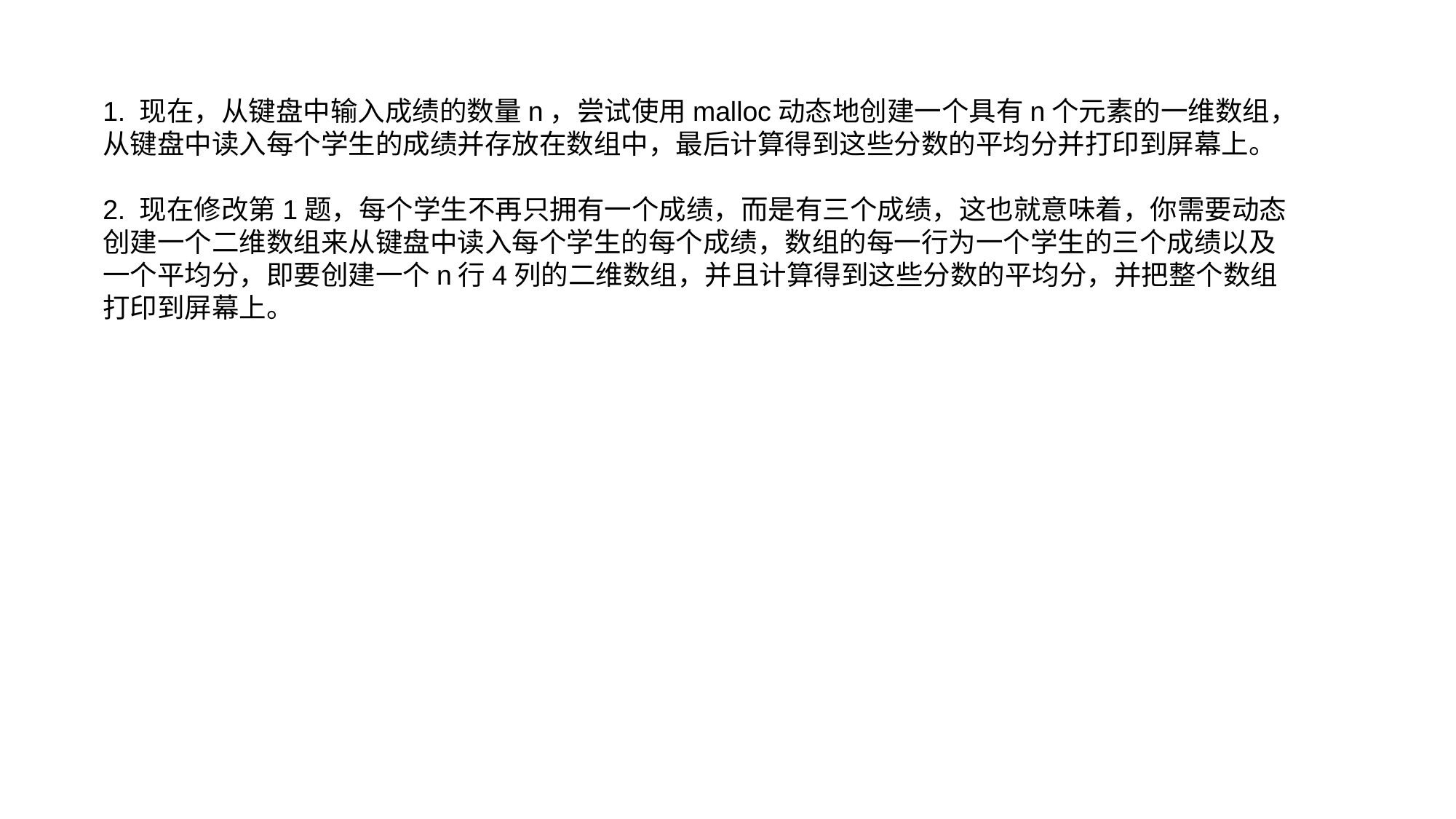

1. 现在，从键盘中输入成绩的数量n，尝试使用malloc动态地创建一个具有n个元素的一维数组，从键盘中读入每个学生的成绩并存放在数组中，最后计算得到这些分数的平均分并打印到屏幕上。

2. 现在修改第1题，每个学生不再只拥有一个成绩，而是有三个成绩，这也就意味着，你需要动态创建一个二维数组来从键盘中读入每个学生的每个成绩，数组的每一行为一个学生的三个成绩以及一个平均分，即要创建一个n行4列的二维数组，并且计算得到这些分数的平均分，并把整个数组打印到屏幕上。